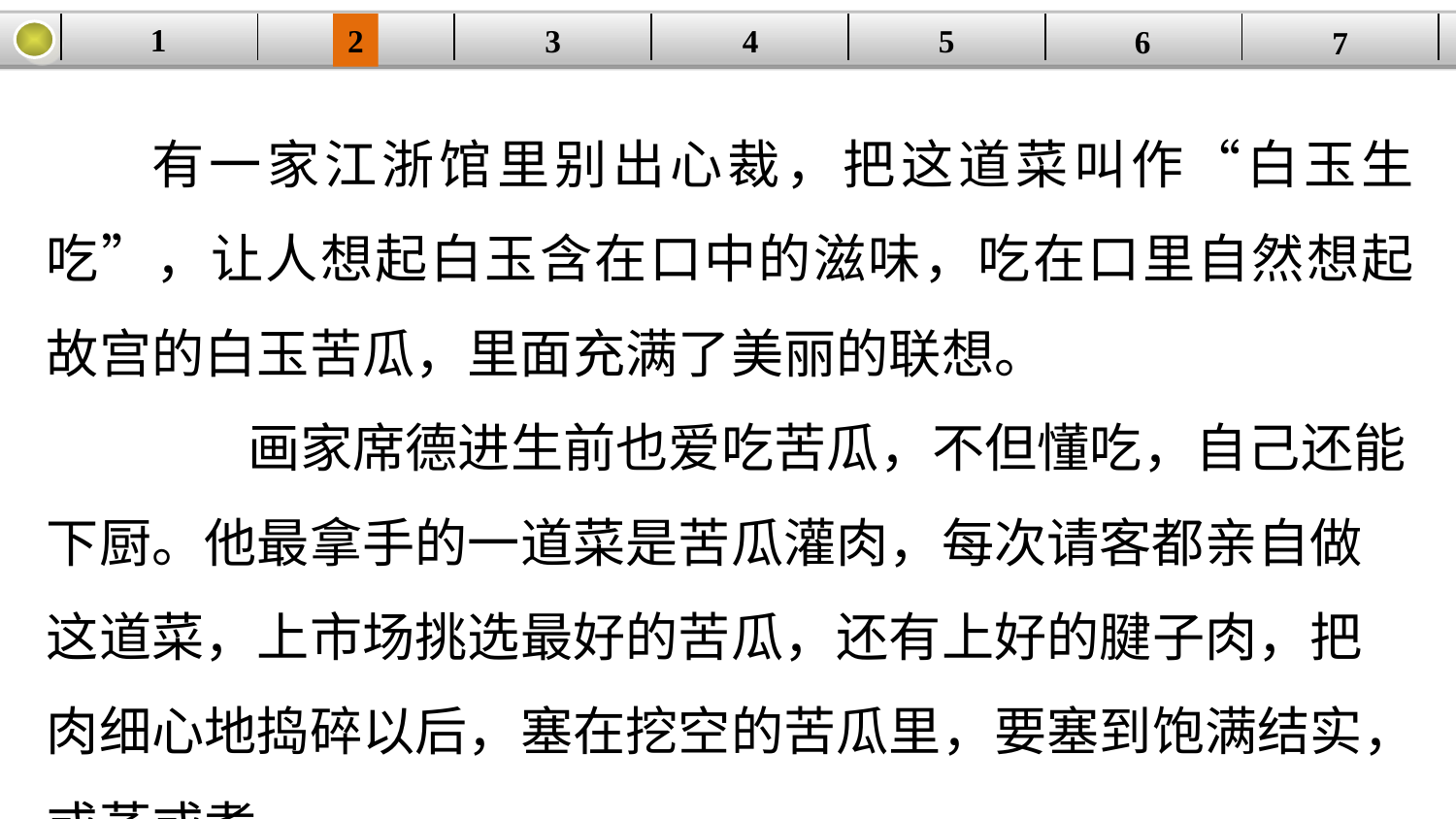

1
5
3
2
|  |  |  |  |  |  |  |
| --- | --- | --- | --- | --- | --- | --- |
4
6
7

有一家江浙馆里别出心裁，把这道菜叫作“白玉生吃”，让人想起白玉含在口中的滋味，吃在口里自然想起故宫的白玉苦瓜，里面充满了美丽的联想。
       画家席德进生前也爱吃苦瓜，不但懂吃，自己还能下厨。他最拿手的一道菜是苦瓜灌肉，每次请客都亲自做这道菜，上市场挑选最好的苦瓜，还有上好的腱子肉，把肉细心地捣碎以后，塞在挖空的苦瓜里，要塞到饱满结实，或蒸或煮，